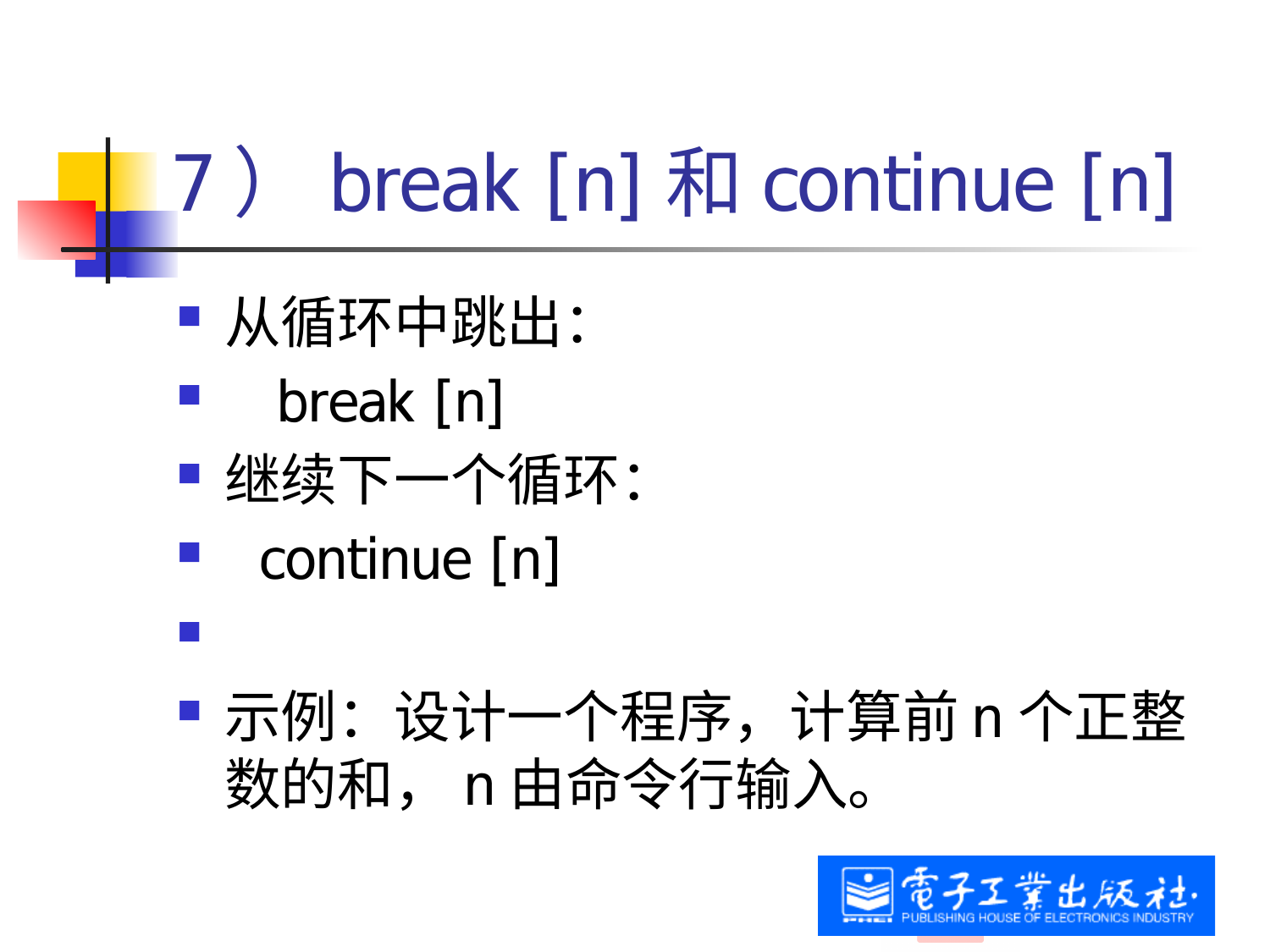

# 7）break [n]和continue [n]
从循环中跳出：
   break [n]
继续下一个循环：
  continue [n]

示例：设计一个程序，计算前n个正整数的和，n由命令行输入。